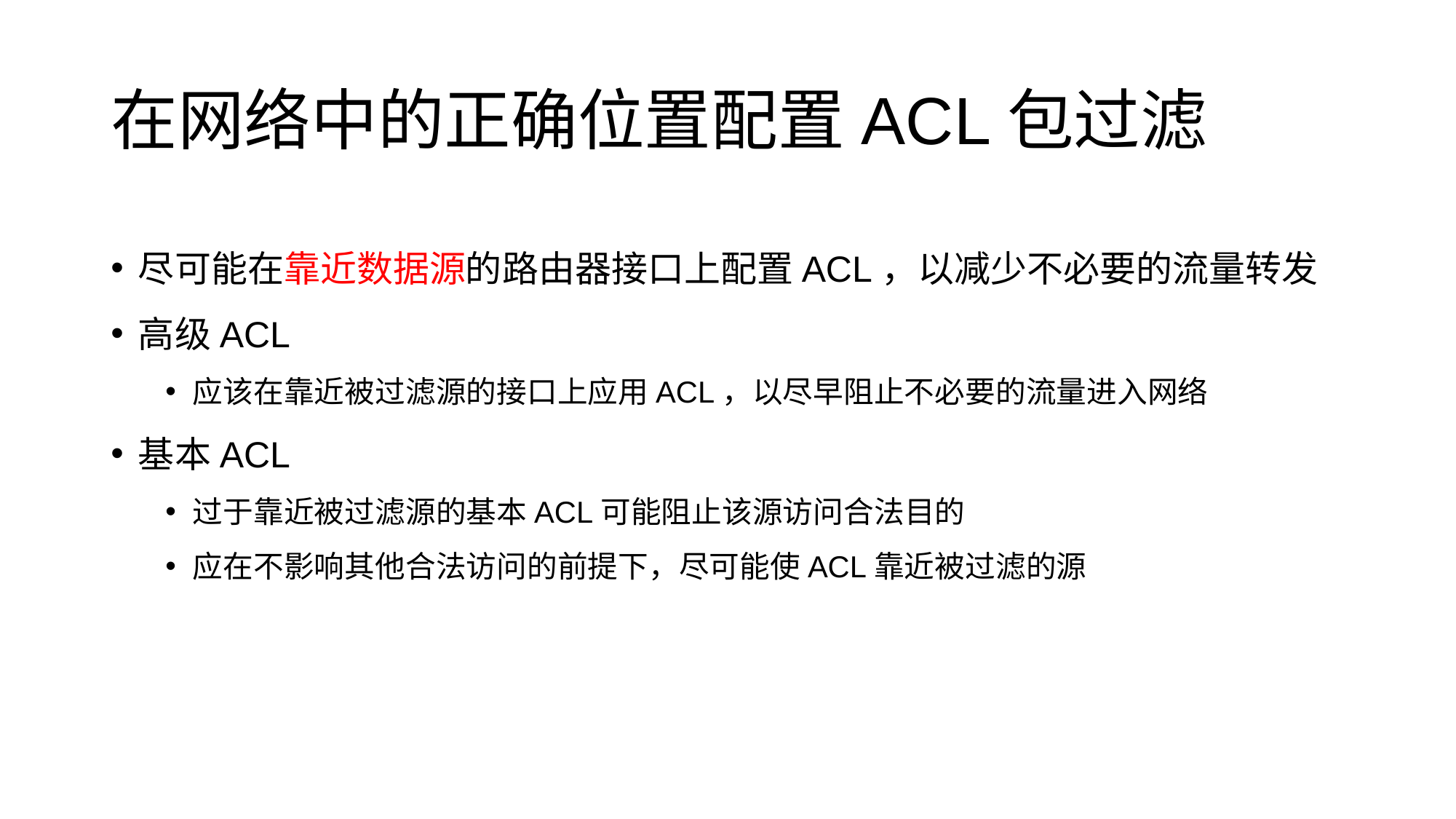

# 在网络中的正确位置配置ACL包过滤
尽可能在靠近数据源的路由器接口上配置ACL，以减少不必要的流量转发
高级ACL
应该在靠近被过滤源的接口上应用ACL，以尽早阻止不必要的流量进入网络
基本ACL
过于靠近被过滤源的基本ACL可能阻止该源访问合法目的
应在不影响其他合法访问的前提下，尽可能使ACL靠近被过滤的源